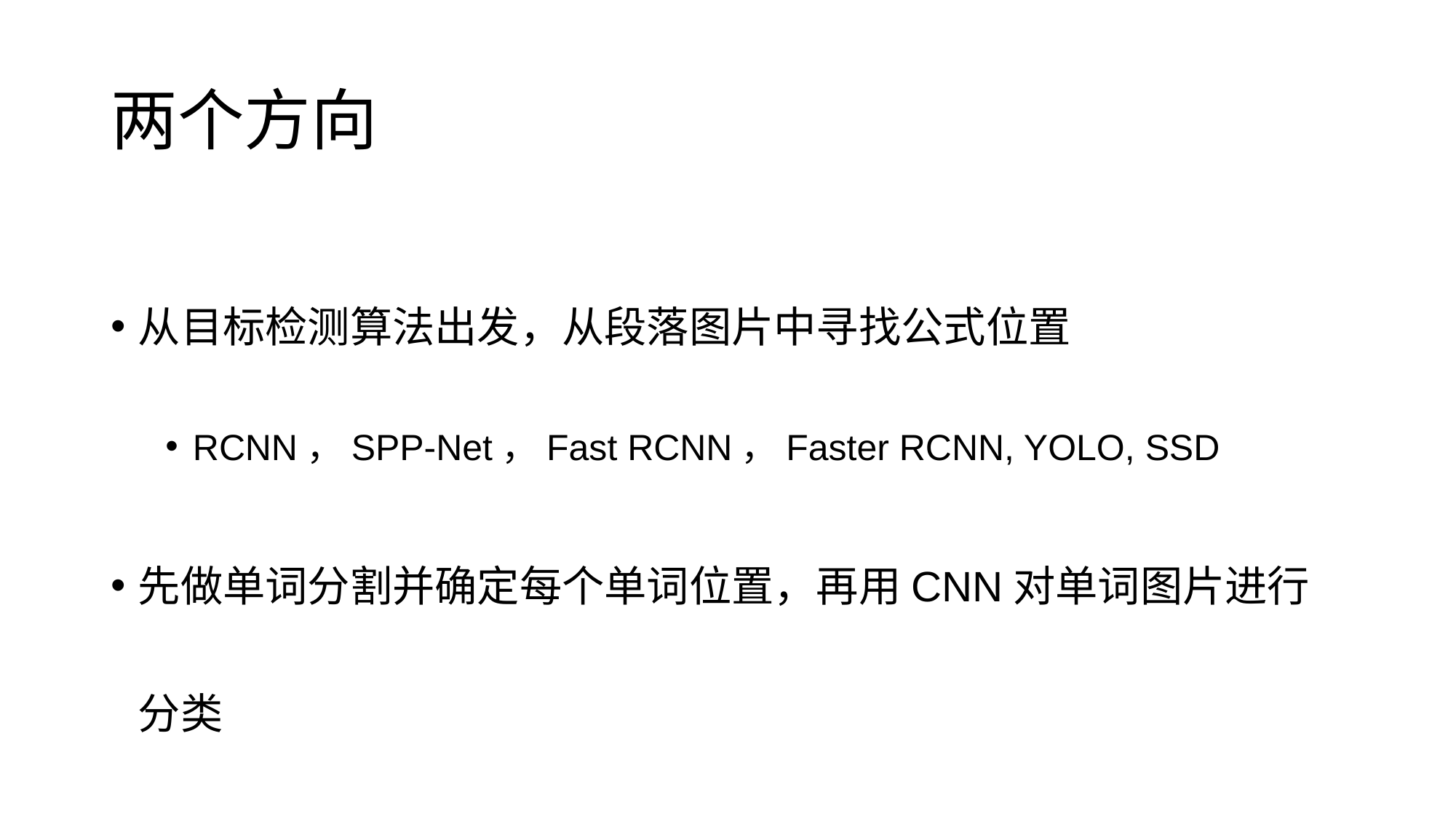

# 两个方向
从目标检测算法出发，从段落图片中寻找公式位置
RCNN，SPP-Net，Fast RCNN，Faster RCNN, YOLO, SSD
先做单词分割并确定每个单词位置，再用CNN对单词图片进行分类